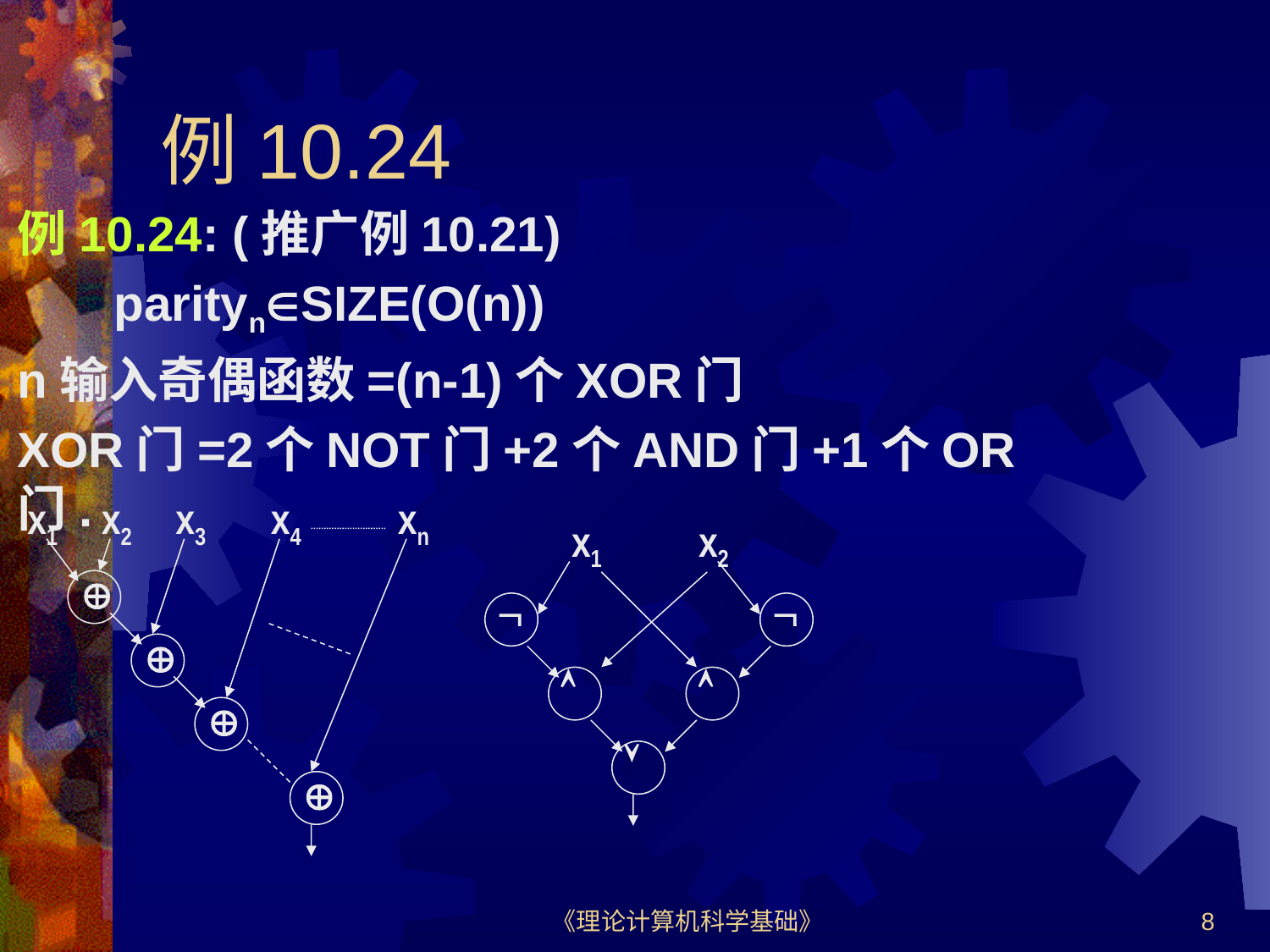

# 例10.24
例10.24: (推广例10.21)
       parityn∈SIZE(O(n))
n输入奇偶函数=(n-1)个XOR门
XOR门=2个NOT门+2个AND门+1个OR门.
x1
x2
x3
x4
xn

⊕

⊕

⊕

⊕

x1
x2

¬
¬

∧
∧

∨

《理论计算机科学基础》
8